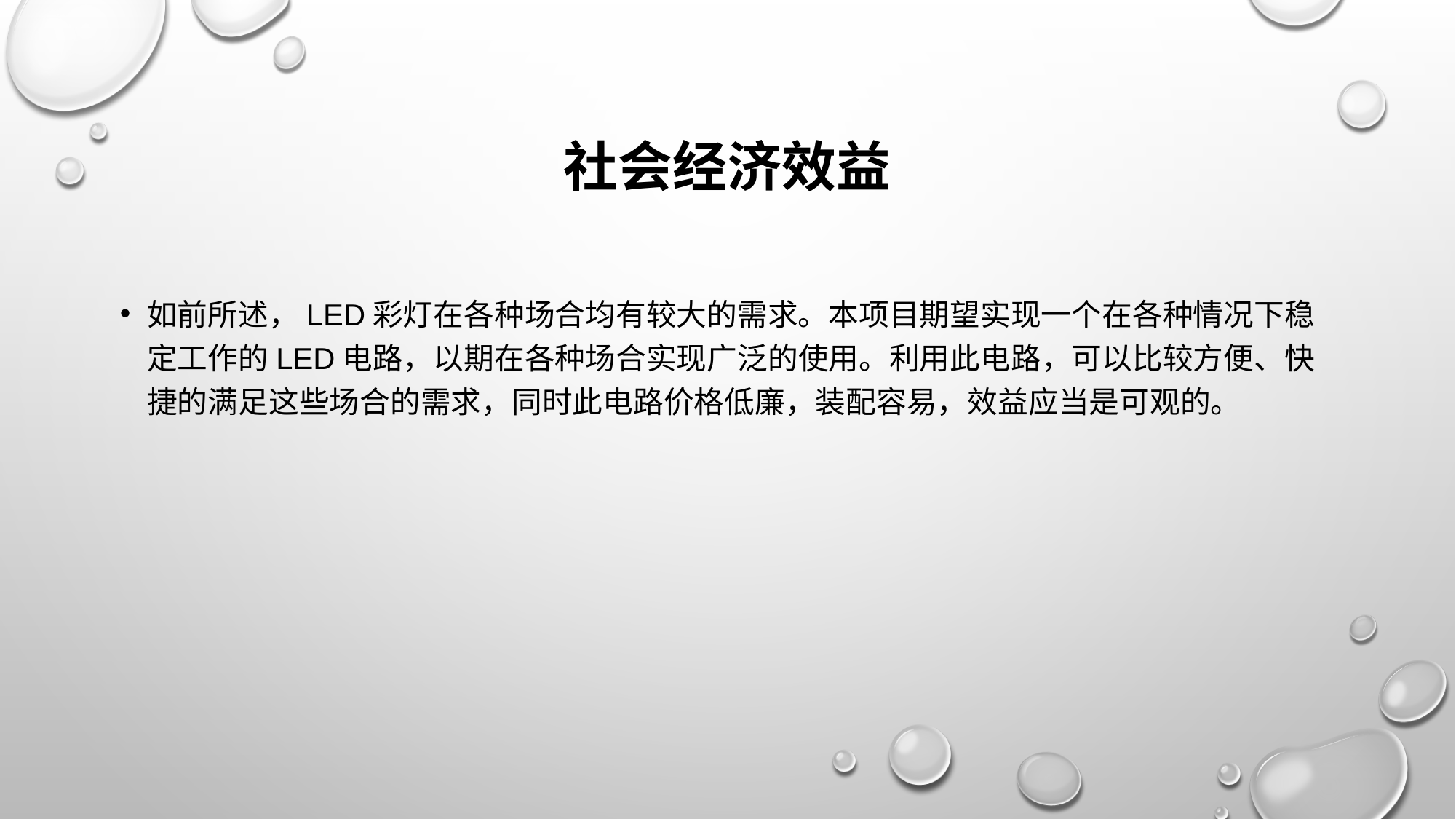

# 社会经济效益
如前所述，LED彩灯在各种场合均有较大的需求。本项目期望实现一个在各种情况下稳定工作的LED电路，以期在各种场合实现广泛的使用。利用此电路，可以比较方便、快捷的满足这些场合的需求，同时此电路价格低廉，装配容易，效益应当是可观的。